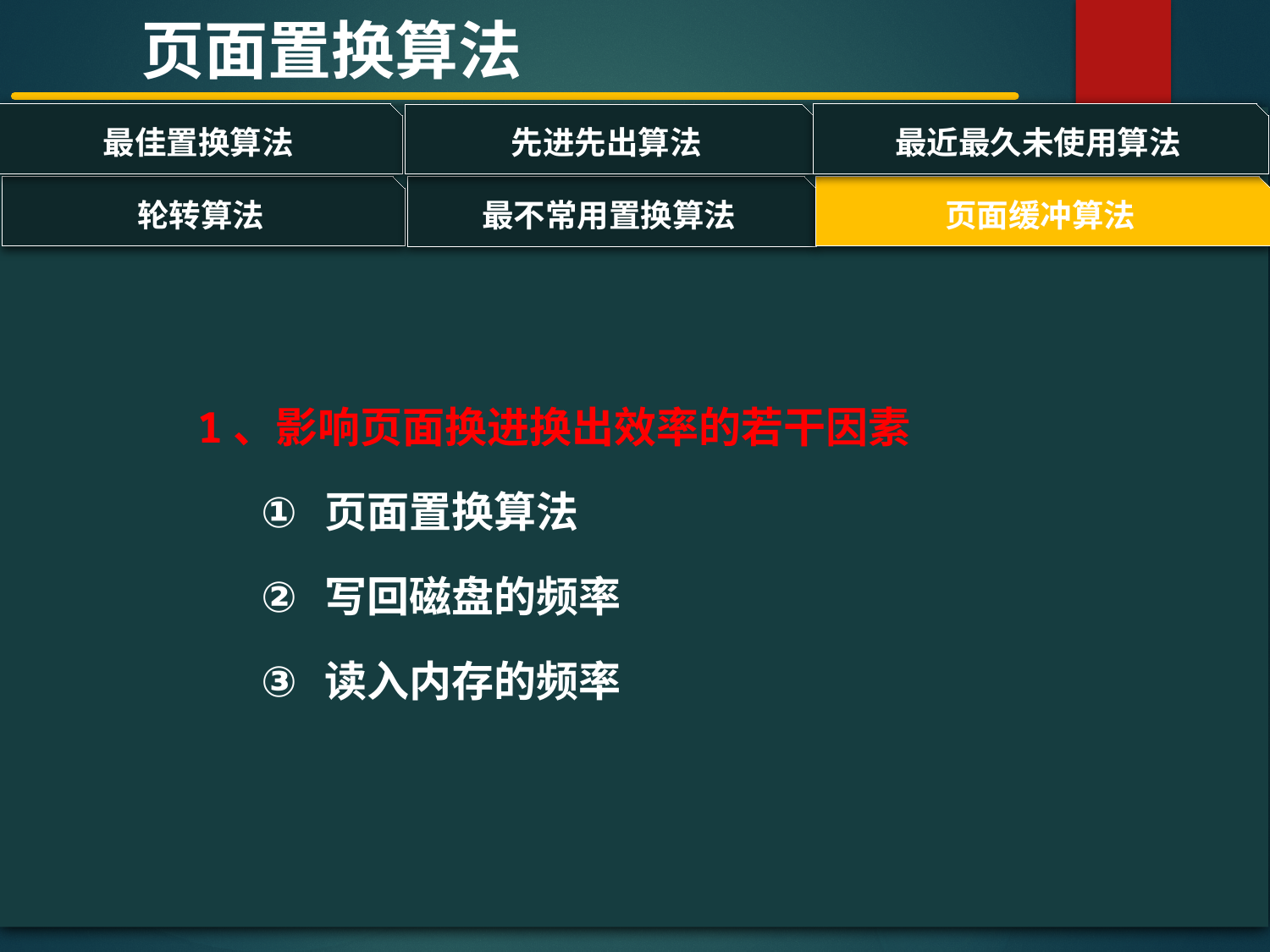

页面置换算法
最佳置换算法
最近最久未使用算法
先进先出算法
轮转算法
页面缓冲算法
最不常用置换算法
#
1、影响页面换进换出效率的若干因素
页面置换算法
写回磁盘的频率
读入内存的频率